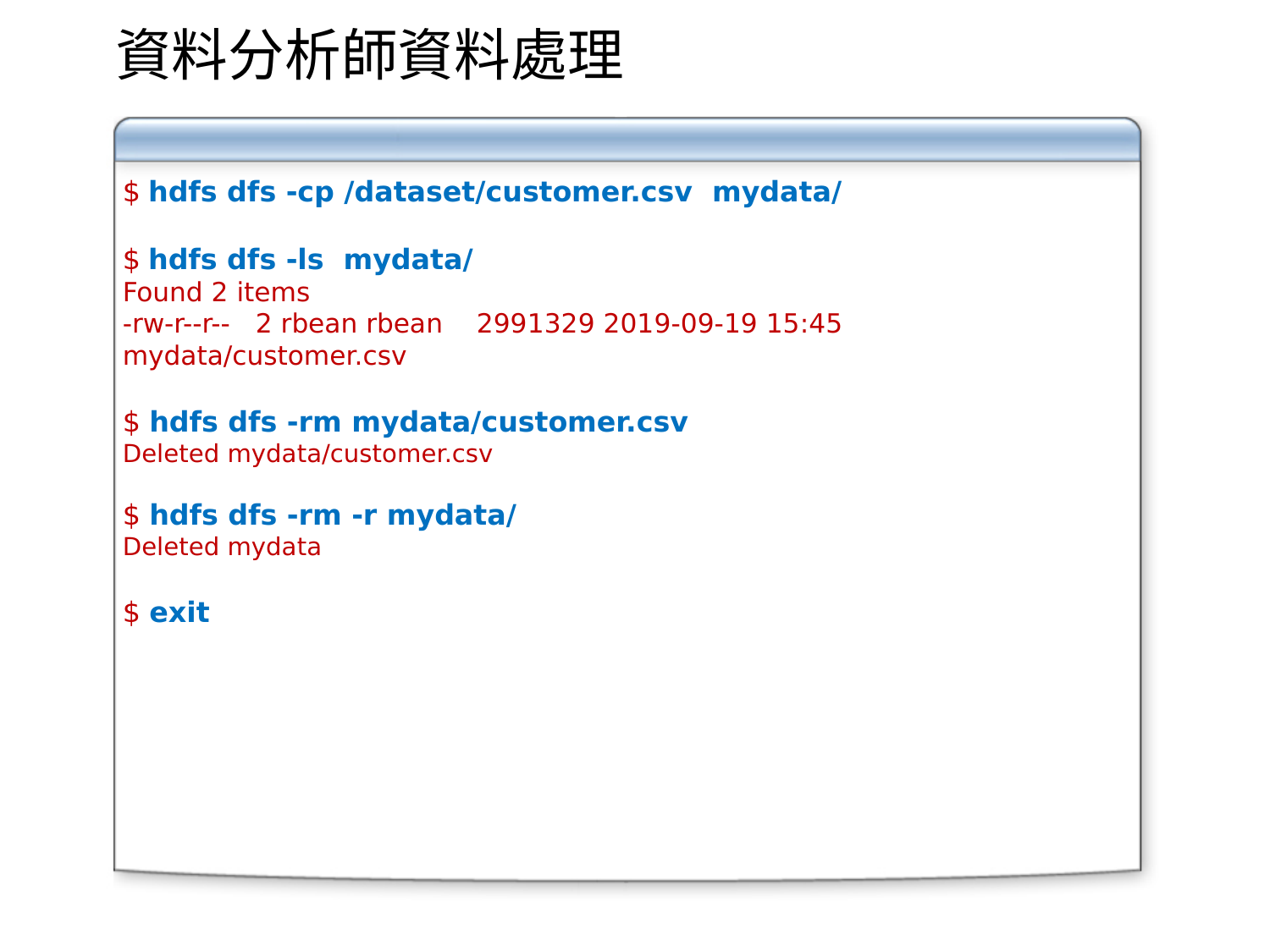

資料分析師資料處理
$ hdfs dfs -cp /dataset/customer.csv  mydata/

$ hdfs dfs -ls  mydata/
Found 2 items
-rw-r--r--   2 rbean rbean    2991329 2019-09-19 15:45 mydata/customer.csv

$ hdfs dfs -rm mydata/customer.csv
Deleted mydata/customer.csv

$ hdfs dfs -rm -r mydata/
Deleted mydata

$ exit